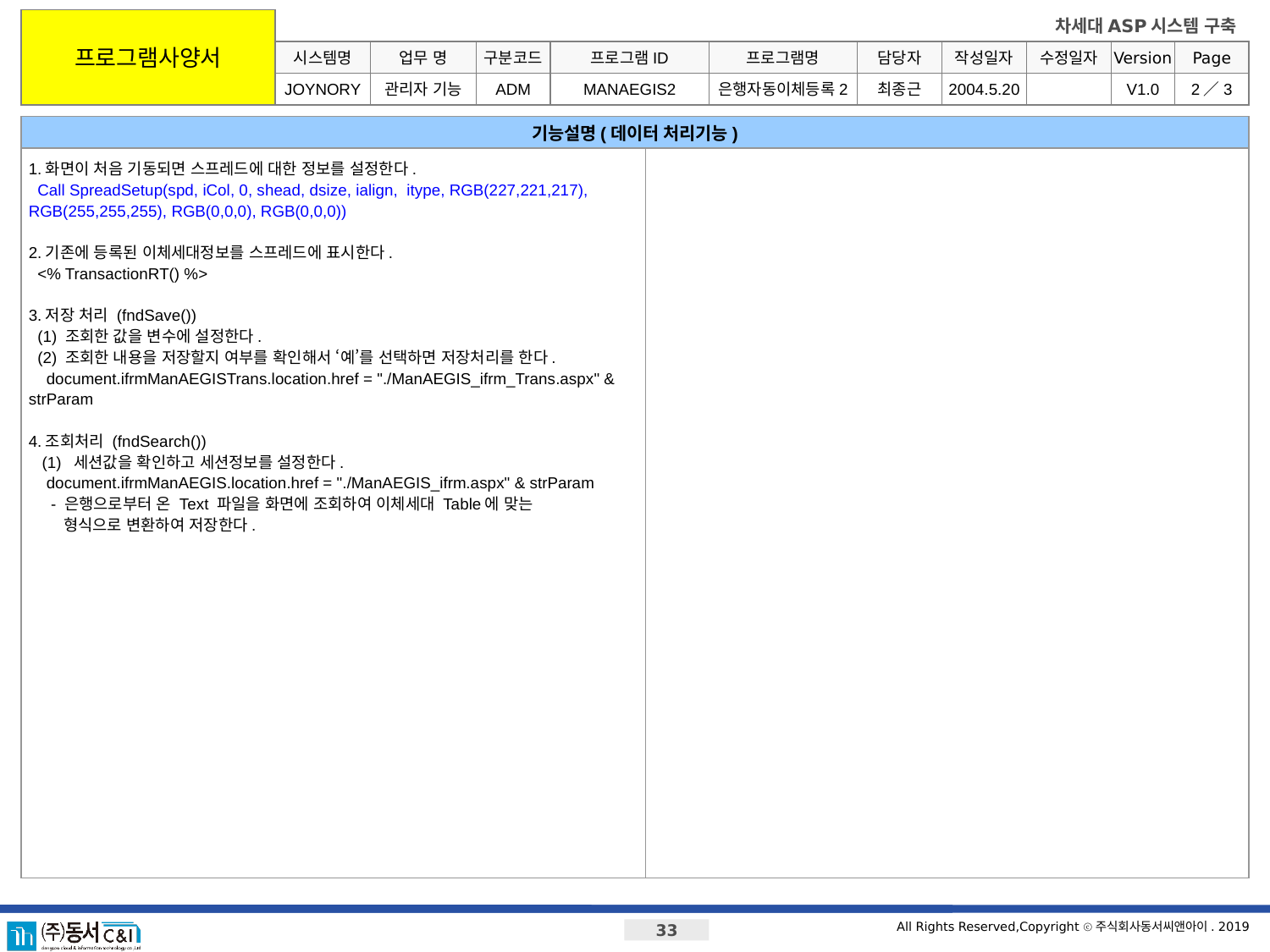

프로그램사양서
시스템명
업무 명
구분코드
프로그램ID
프로그램명
JOYNORY
관리자 기능
ADM
MANAEGIS2
은행자동이체등록2
최종근
2004.5.20

V1.0
2／3
기능설명(데이터 처리기능)
1.화면이 처음 기동되면 스프레드에 대한 정보를 설정한다.
  Call SpreadSetup(spd, iCol, 0, shead, dsize, ialign,  itype, RGB(227,221,217), RGB(255,255,255), RGB(0,0,0), RGB(0,0,0))

2.기존에 등록된 이체세대정보를 스프레드에 표시한다.
  <% TransactionRT() %>

3.저장 처리 (fndSave())
  (1) 조회한 값을 변수에 설정한다.
  (2) 조회한 내용을 저장할지 여부를 확인해서 ‘예’를 선택하면 저장처리를 한다.
    document.ifrmManAEGISTrans.location.href = "./ManAEGIS_ifrm_Trans.aspx" & strParam

4.조회처리 (fndSearch())
   (1)  세션값을 확인하고 세션정보를 설정한다.
    document.ifrmManAEGIS.location.href = "./ManAEGIS_ifrm.aspx" & strParam
     - 은행으로부터 온 Text 파일을 화면에 조회하여 이체세대 Table에 맞는
       형식으로 변환하여 저장한다.